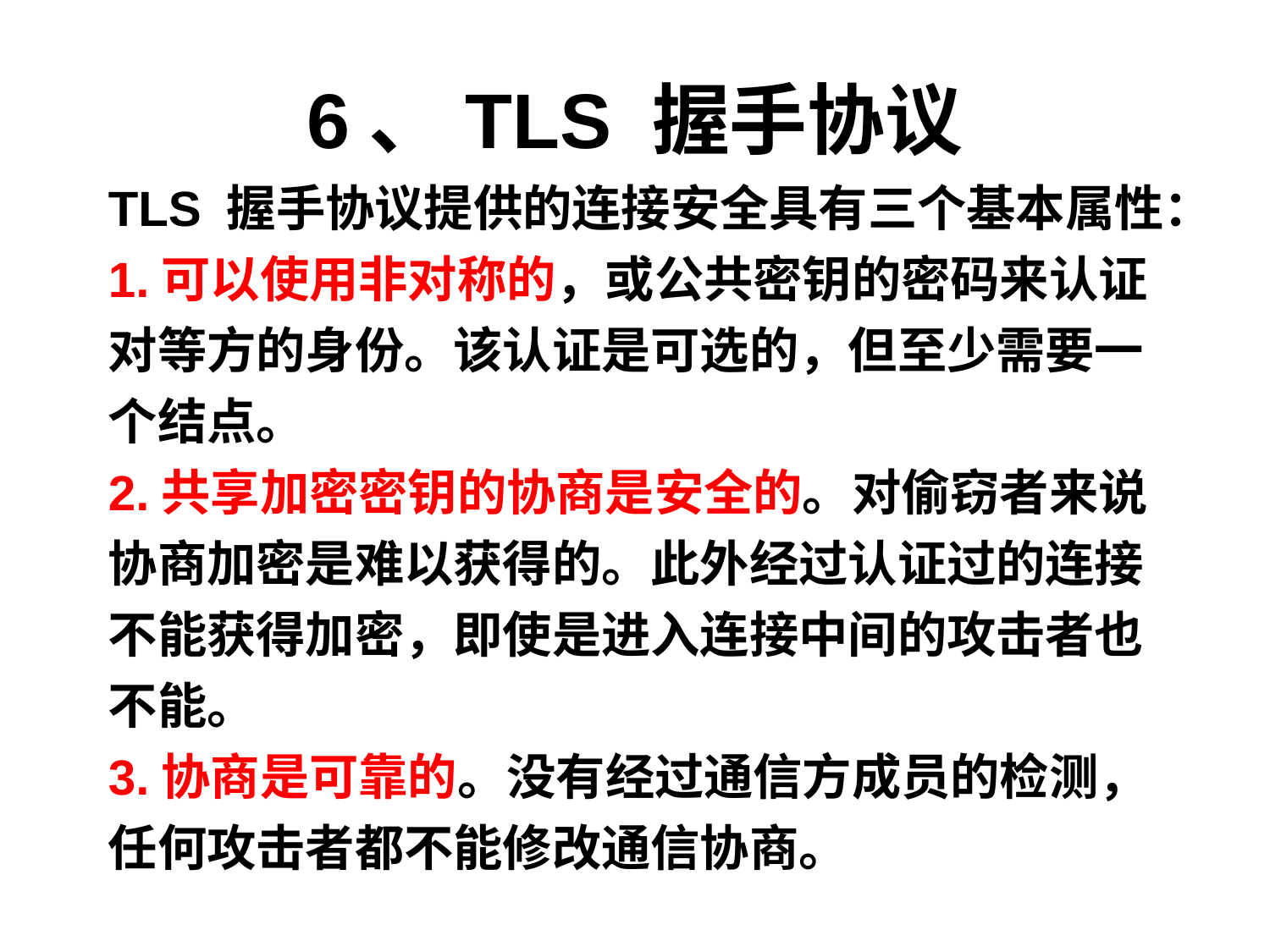

# 6、TLS 握手协议
TLS 握手协议提供的连接安全具有三个基本属性：
1.可以使用非对称的，或公共密钥的密码来认证对等方的身份。该认证是可选的，但至少需要一个结点。
2.共享加密密钥的协商是安全的。对偷窃者来说协商加密是难以获得的。此外经过认证过的连接不能获得加密，即使是进入连接中间的攻击者也不能。
3.协商是可靠的。没有经过通信方成员的检测，任何攻击者都不能修改通信协商。